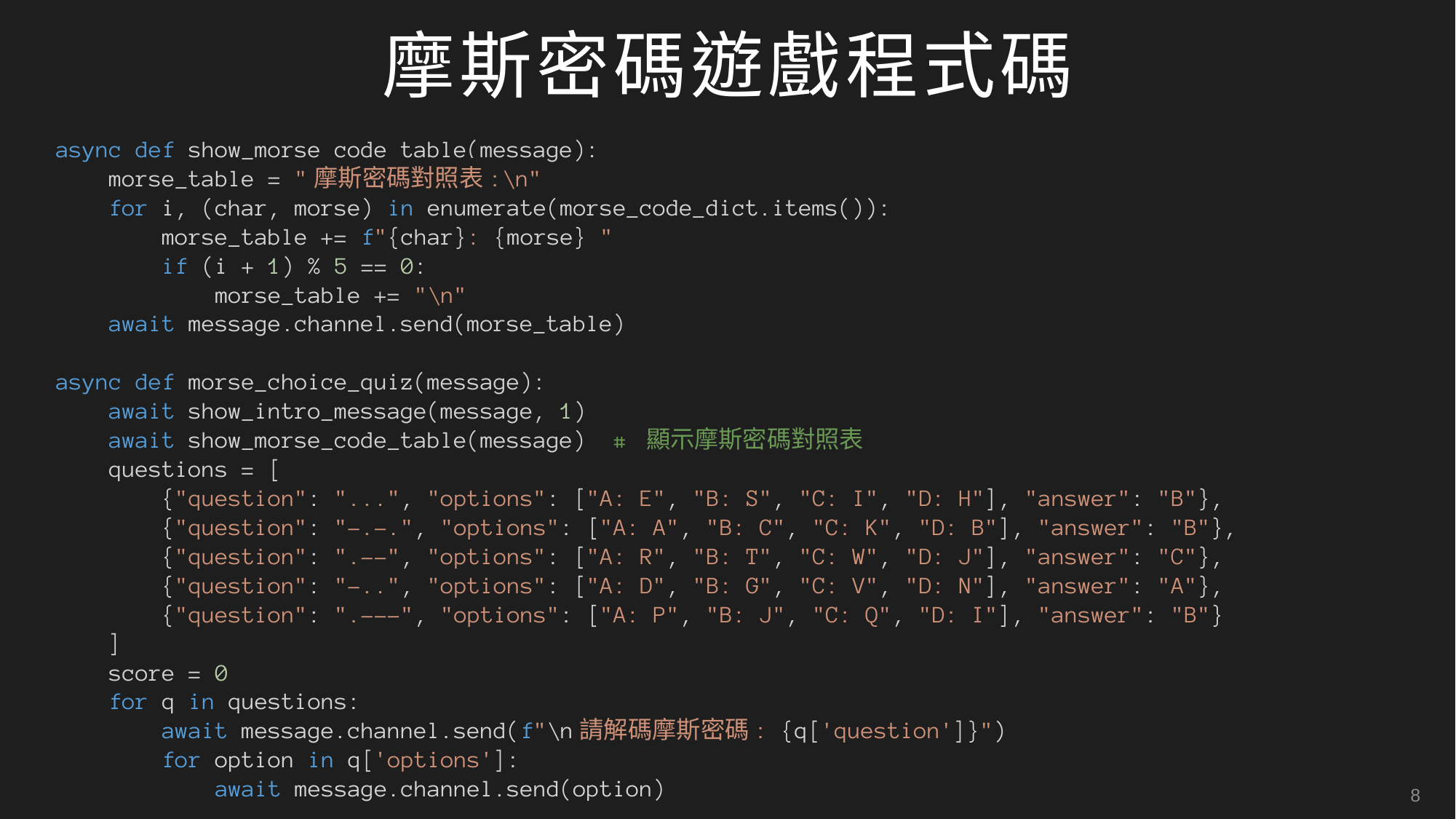

# 摩斯密碼遊戲程式碼
async def show_morse_code_table(message):
    morse_table = "摩斯密碼對照表:\n"
    for i, (char, morse) in enumerate(morse_code_dict.items()):
        morse_table += f"{char}: {morse} "
        if (i + 1) % 5 == 0:
            morse_table += "\n"
    await message.channel.send(morse_table)

async def morse_choice_quiz(message):
    await show_intro_message(message, 1)
    await show_morse_code_table(message)  # 顯示摩斯密碼對照表
    questions = [
        {"question": "...", "options": ["A: E", "B: S", "C: I", "D: H"], "answer": "B"},
        {"question": "-.-.", "options": ["A: A", "B: C", "C: K", "D: B"], "answer": "B"},
        {"question": ".--", "options": ["A: R", "B: T", "C: W", "D: J"], "answer": "C"},
        {"question": "-..", "options": ["A: D", "B: G", "C: V", "D: N"], "answer": "A"},
        {"question": ".---", "options": ["A: P", "B: J", "C: Q", "D: I"], "answer": "B"}
    ]
    score = 0
    for q in questions:
        await message.channel.send(f"\n請解碼摩斯密碼: {q['question']}")
        for option in q['options']:
            await message.channel.send(option)

8